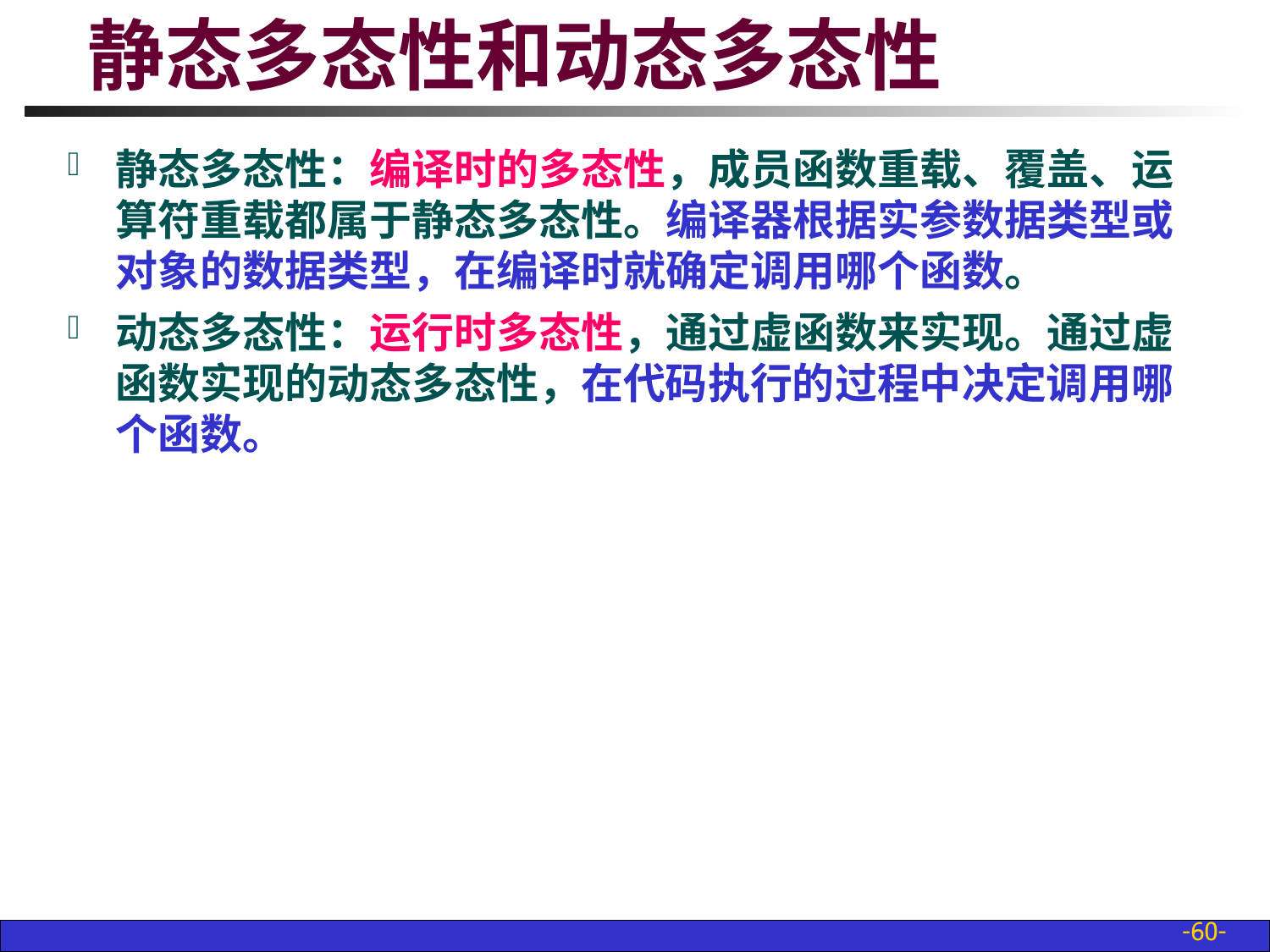

# 静态多态性和动态多态性
静态多态性：编译时的多态性，成员函数重载、覆盖、运算符重载都属于静态多态性。编译器根据实参数据类型或对象的数据类型，在编译时就确定调用哪个函数。
动态多态性：运行时多态性，通过虚函数来实现。通过虚函数实现的动态多态性，在代码执行的过程中决定调用哪个函数。
-60-